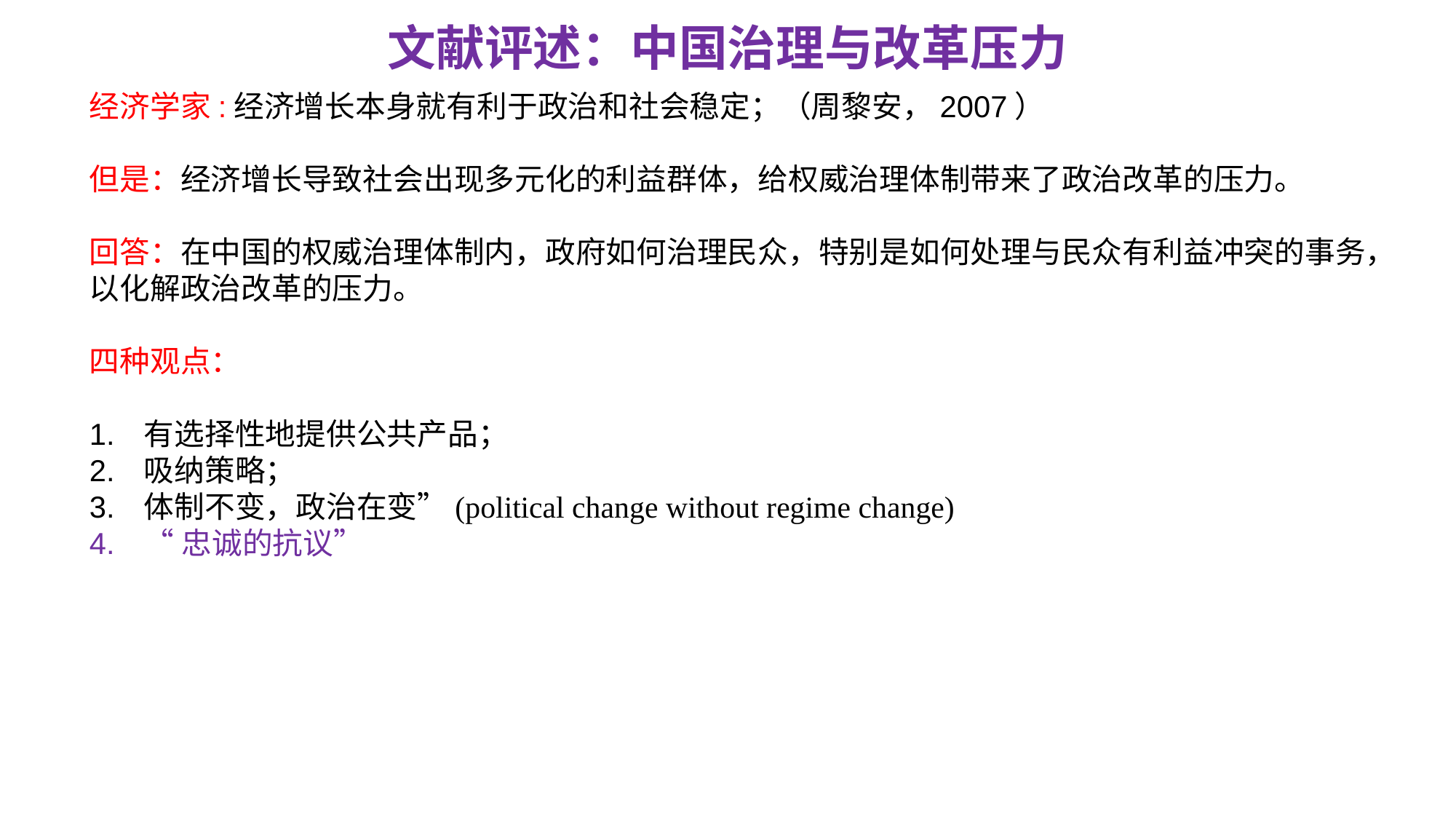

文献评述：中国治理与改革压力
经济学家:经济增长本身就有利于政治和社会稳定；（周黎安，2007）

但是：经济增长导致社会出现多元化的利益群体，给权威治理体制带来了政治改革的压力。

回答：在中国的权威治理体制内，政府如何治理民众，特别是如何处理与民众有利益冲突的事务，以化解政治改革的压力。

四种观点：

有选择性地提供公共产品；
吸纳策略；
体制不变，政治在变”(political change without regime change)
“忠诚的抗议”